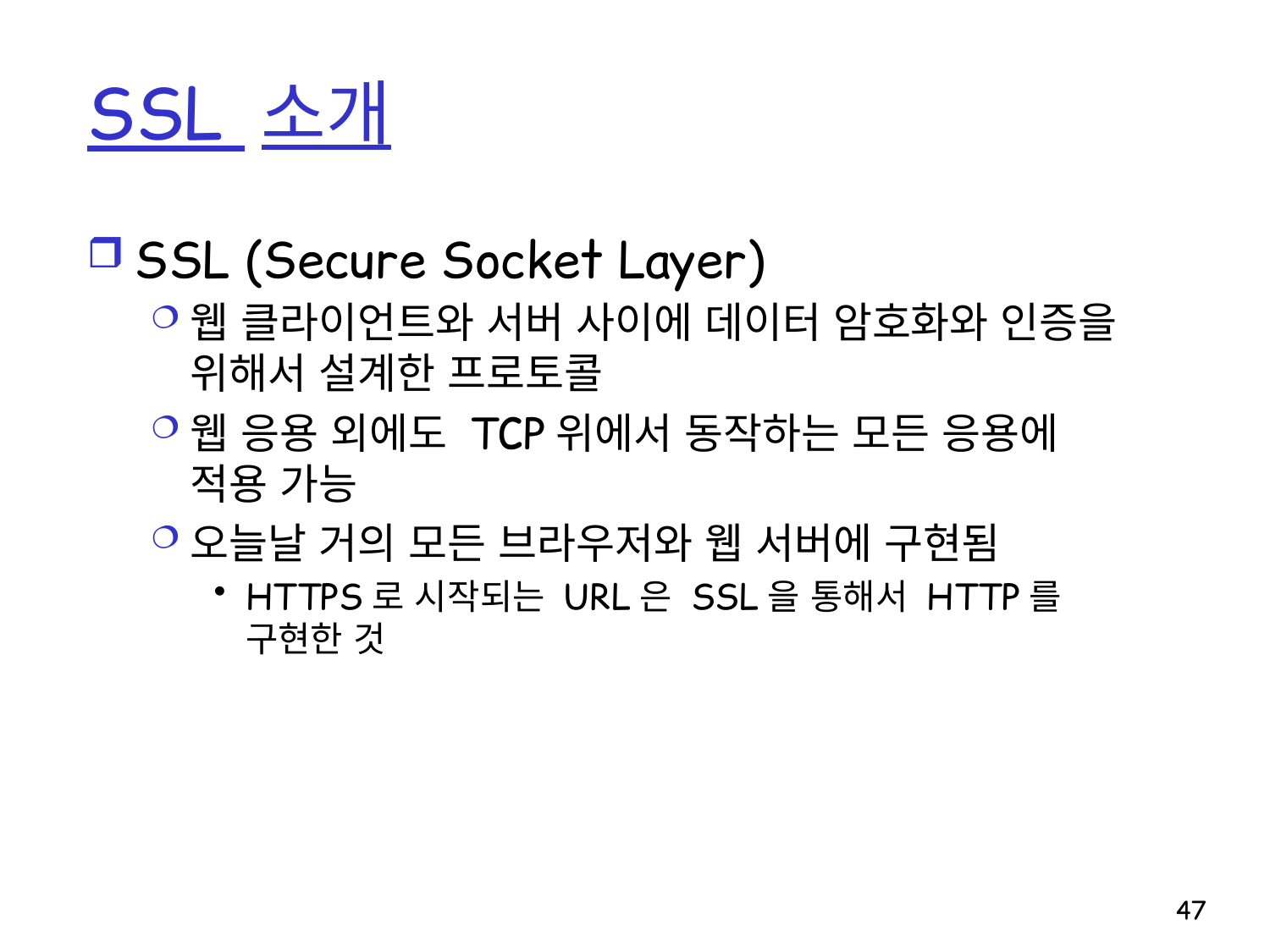

# SSL 소개
SSL (Secure Socket Layer)
웹 클라이언트와 서버 사이에 데이터 암호화와 인증을 위해서 설계한 프로토콜
웹 응용 외에도 TCP위에서 동작하는 모든 응용에 적용 가능
오늘날 거의 모든 브라우저와 웹 서버에 구현됨
HTTPS로 시작되는 URL은 SSL을 통해서 HTTP를 구현한 것
47